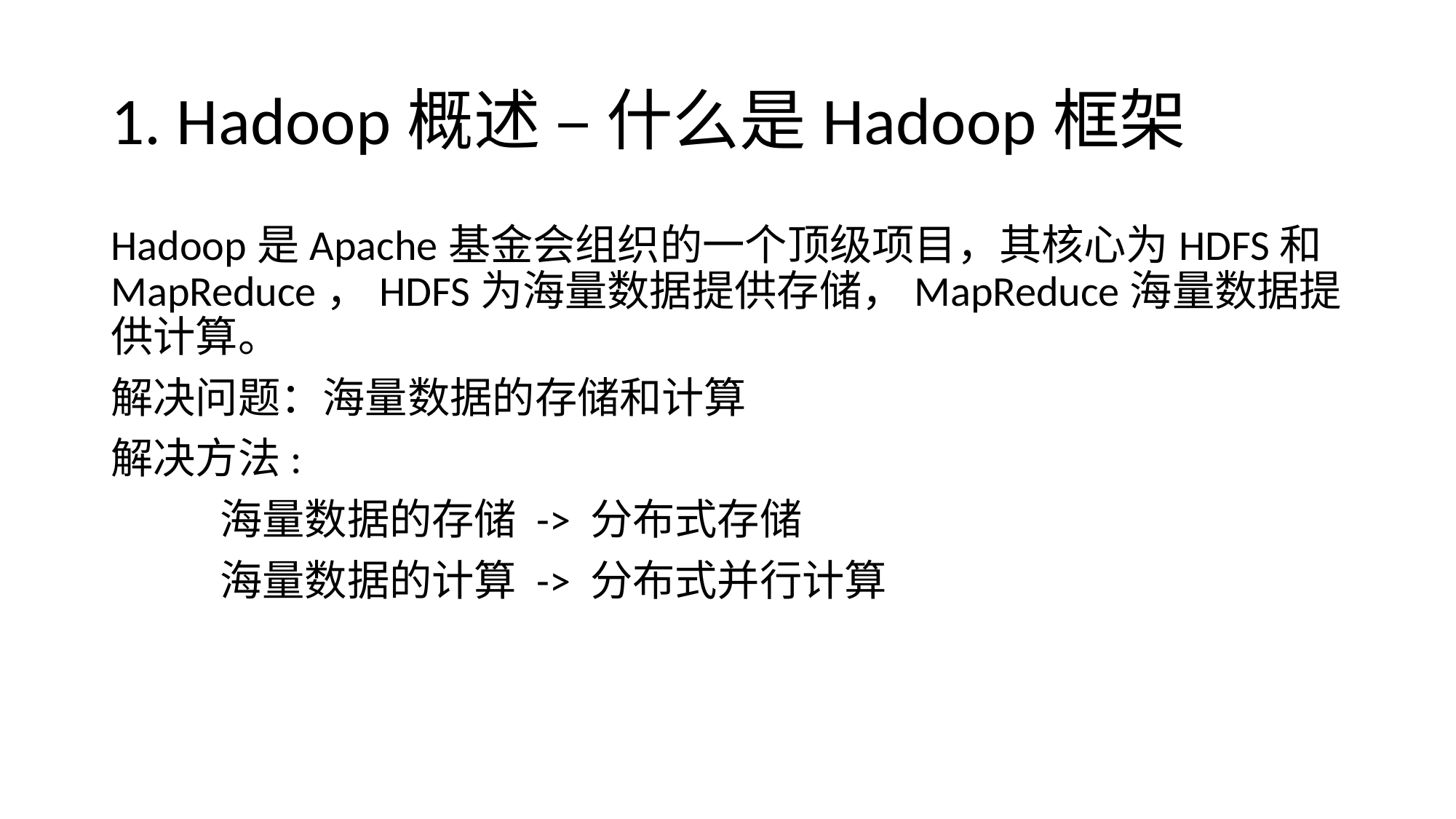

# 1. Hadoop概述 – 什么是Hadoop框架
Hadoop是Apache基金会组织的一个顶级项目，其核心为HDFS和MapReduce，HDFS为海量数据提供存储，MapReduce海量数据提供计算。
解决问题：海量数据的存储和计算
解决方法:
	海量数据的存储 -> 分布式存储
	海量数据的计算 -> 分布式并行计算